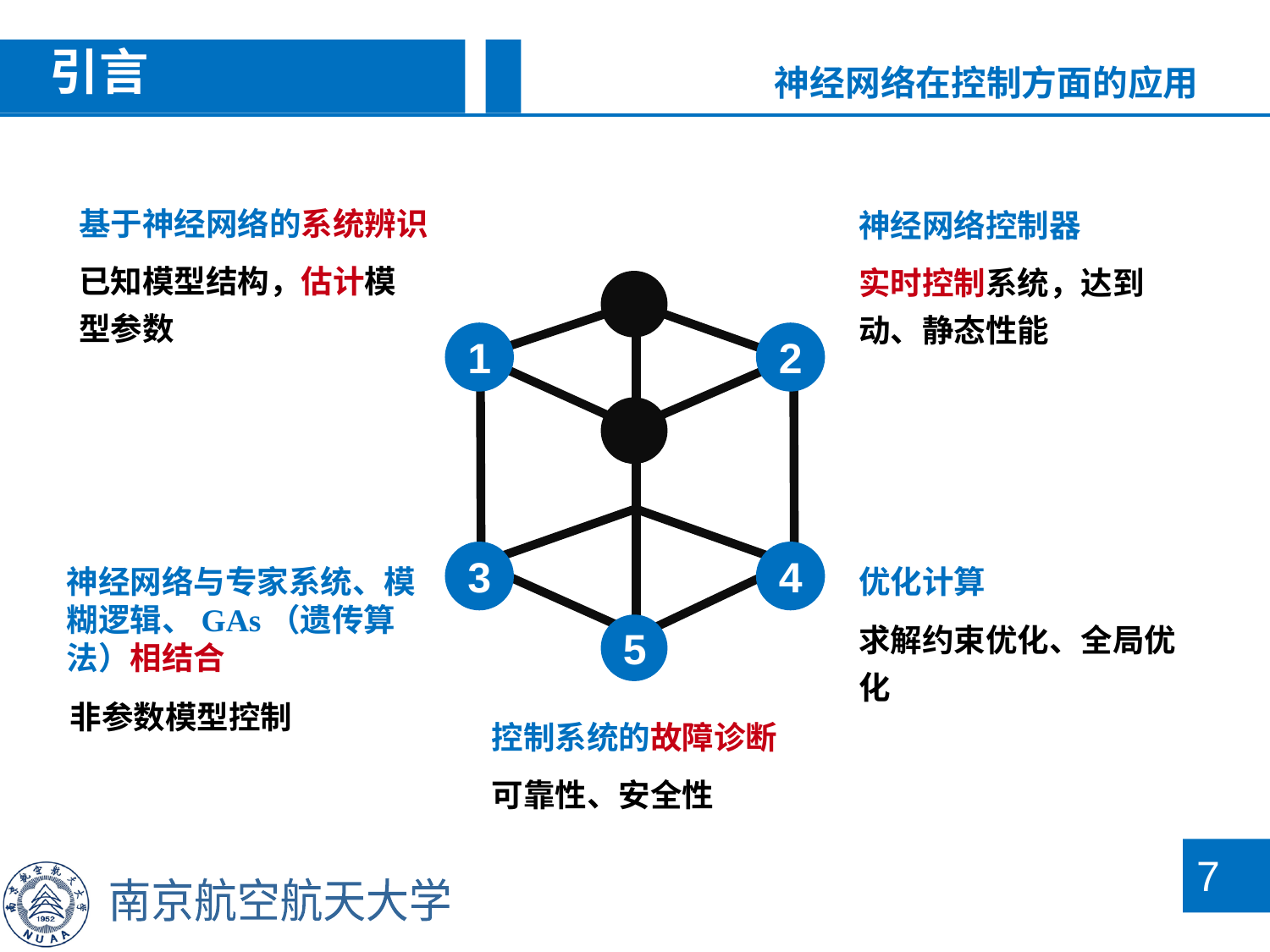

引言
神经网络在控制方面的应用
基于神经网络的系统辨识
已知模型结构，估计模型参数
神经网络控制器
实时控制系统，达到动、静态性能

1
2

3
4
5
神经网络与专家系统、模糊逻辑、GAs（遗传算法）相结合
优化计算
求解约束优化、全局优化
非参数模型控制
控制系统的故障诊断
可靠性、安全性